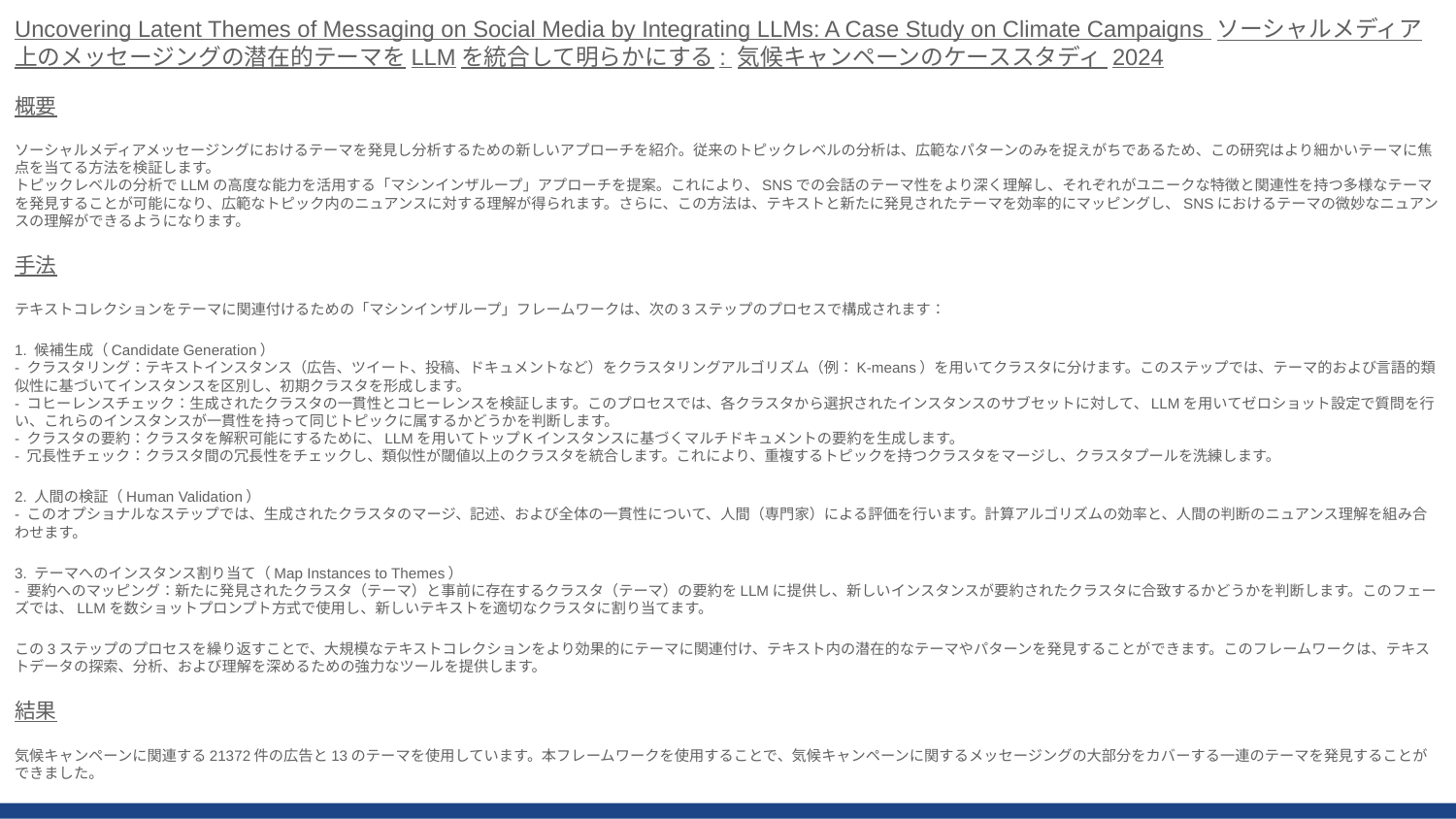

Uncovering Latent Themes of Messaging on Social Media by Integrating LLMs: A Case Study on Climate Campaigns ソーシャルメディア上のメッセージングの潜在的テーマをLLMを統合して明らかにする: 気候キャンペーンのケーススタディ 2024
概要
ソーシャルメディアメッセージングにおけるテーマを発見し分析するための新しいアプローチを紹介。従来のトピックレベルの分析は、広範なパターンのみを捉えがちであるため、この研究はより細かいテーマに焦点を当てる方法を検証します。
トピックレベルの分析でLLMの高度な能力を活用する「マシンインザループ」アプローチを提案。これにより、SNSでの会話のテーマ性をより深く理解し、それぞれがユニークな特徴と関連性を持つ多様なテーマを発見することが可能になり、広範なトピック内のニュアンスに対する理解が得られます。さらに、この方法は、テキストと新たに発見されたテーマを効率的にマッピングし、SNSにおけるテーマの微妙なニュアンスの理解ができるようになります。
手法
テキストコレクションをテーマに関連付けるための「マシンインザループ」フレームワークは、次の3ステップのプロセスで構成されます：
1. 候補生成（Candidate Generation）
- クラスタリング：テキストインスタンス（広告、ツイート、投稿、ドキュメントなど）をクラスタリングアルゴリズム（例：K-means）を用いてクラスタに分けます。このステップでは、テーマ的および言語的類似性に基づいてインスタンスを区別し、初期クラスタを形成します。
- コヒーレンスチェック：生成されたクラスタの一貫性とコヒーレンスを検証します。このプロセスでは、各クラスタから選択されたインスタンスのサブセットに対して、LLMを用いてゼロショット設定で質問を行い、これらのインスタンスが一貫性を持って同じトピックに属するかどうかを判断します。
- クラスタの要約：クラスタを解釈可能にするために、LLMを用いてトップKインスタンスに基づくマルチドキュメントの要約を生成します。
- 冗長性チェック：クラスタ間の冗長性をチェックし、類似性が閾値以上のクラスタを統合します。これにより、重複するトピックを持つクラスタをマージし、クラスタプールを洗練します。
2. 人間の検証（Human Validation）
- このオプショナルなステップでは、生成されたクラスタのマージ、記述、および全体の一貫性について、人間（専門家）による評価を行います。計算アルゴリズムの効率と、人間の判断のニュアンス理解を組み合わせます。
3. テーマへのインスタンス割り当て（Map Instances to Themes）
- 要約へのマッピング：新たに発見されたクラスタ（テーマ）と事前に存在するクラスタ（テーマ）の要約をLLMに提供し、新しいインスタンスが要約されたクラスタに合致するかどうかを判断します。このフェーズでは、LLMを数ショットプロンプト方式で使用し、新しいテキストを適切なクラスタに割り当てます。
この3ステップのプロセスを繰り返すことで、大規模なテキストコレクションをより効果的にテーマに関連付け、テキスト内の潜在的なテーマやパターンを発見することができます。このフレームワークは、テキストデータの探索、分析、および理解を深めるための強力なツールを提供します。
結果
気候キャンペーンに関連する21372件の広告と13のテーマを使用しています。本フレームワークを使用することで、気候キャンペーンに関するメッセージングの大部分をカバーする一連のテーマを発見することができました。